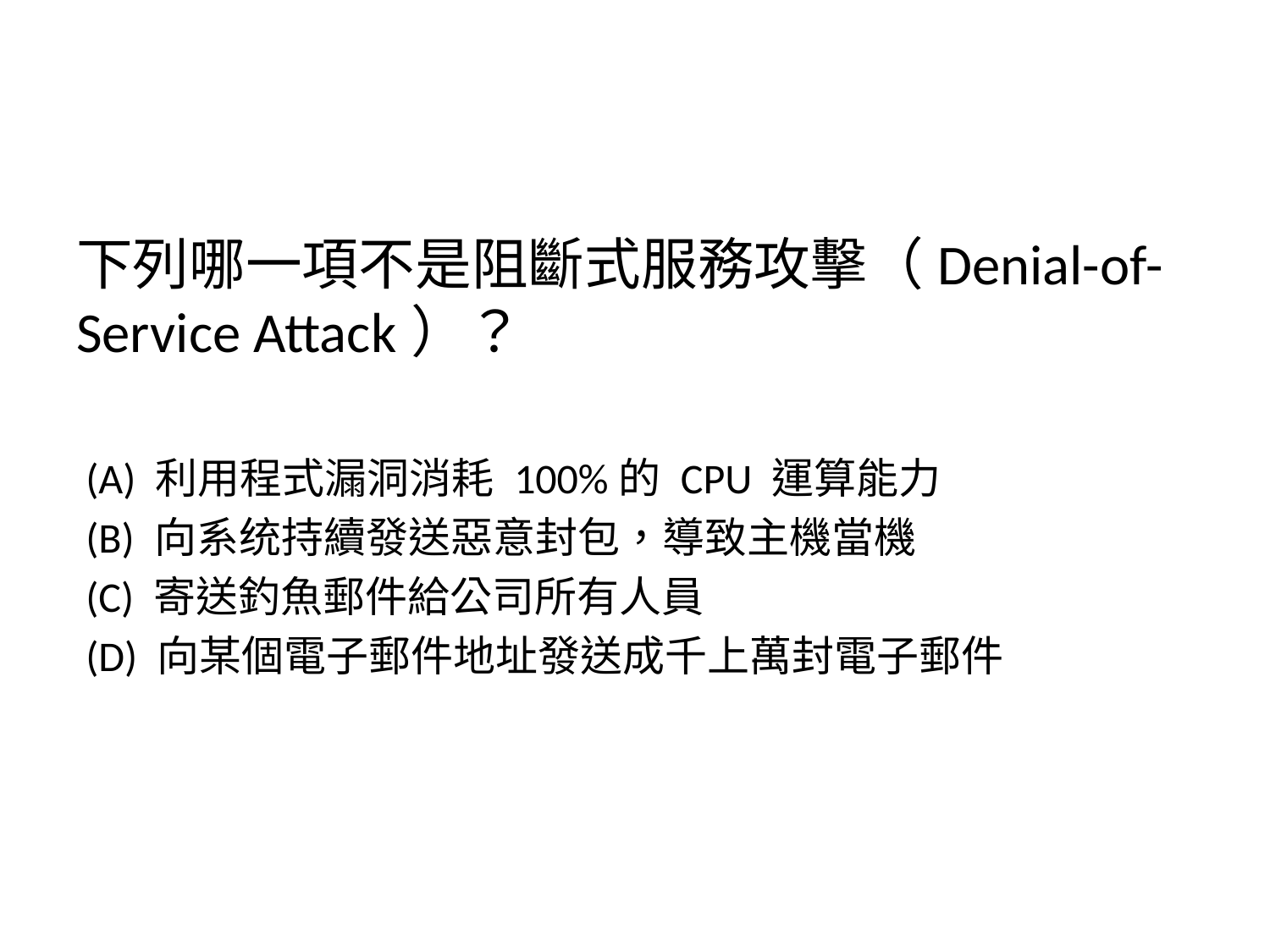

下列哪一項不是阻斷式服務攻擊（Denial-of-Service Attack）？

 (A) 利用程式漏洞消耗 100%的 CPU 運算能力
 (B) 向系统持續發送惡意封包，導致主機當機
 (C) 寄送釣魚郵件給公司所有人員
 (D) 向某個電子郵件地址發送成千上萬封電子郵件